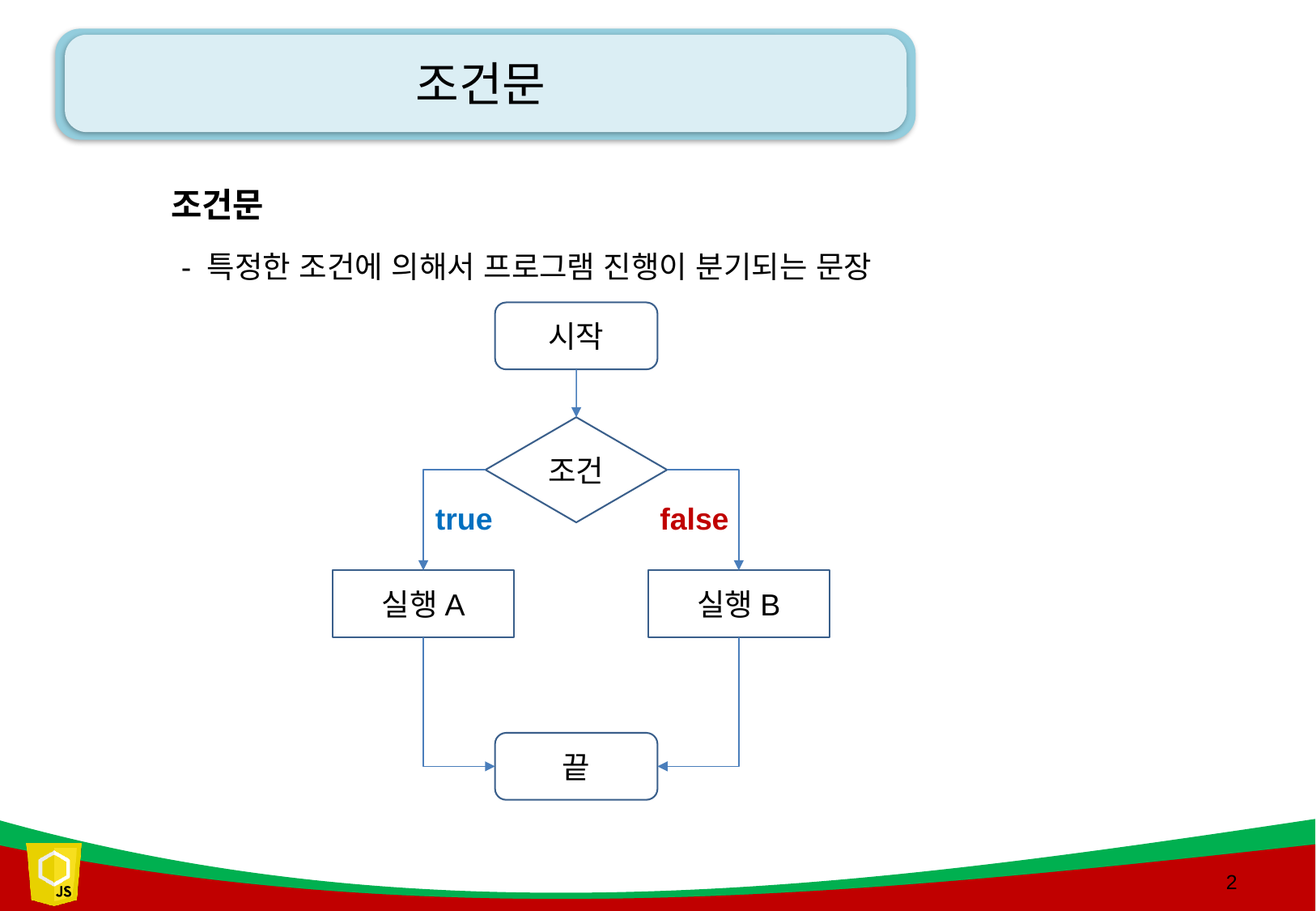

# 조건문
 조건문
   - 특정한 조건에 의해서 프로그램 진행이 분기되는 문장
시작
조건
true
false
실행A
실행B
끝
2